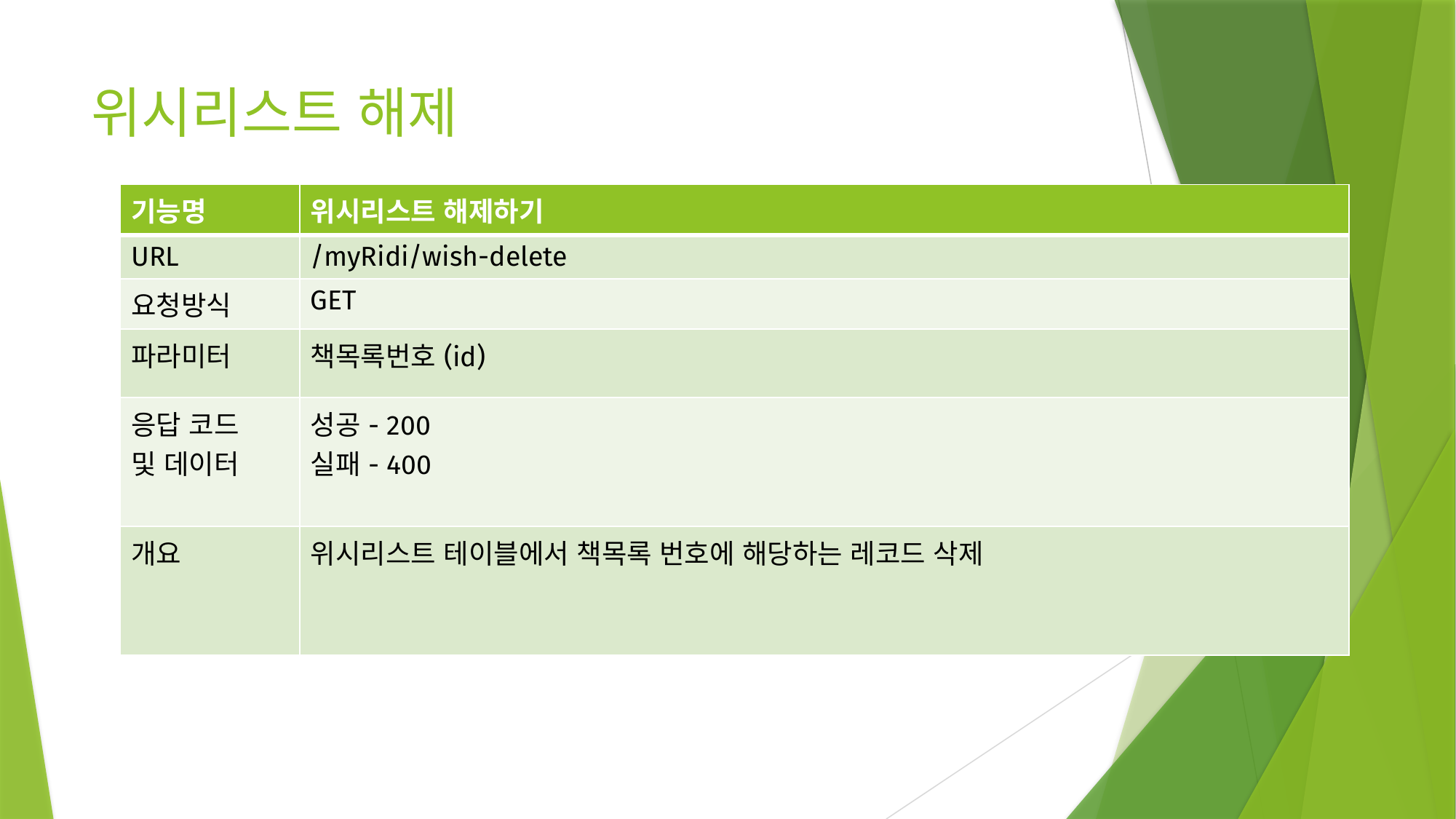

위시리스트 해제
| 기능명 | 위시리스트 해제하기 |
| --- | --- |
| URL | /myRidi/wish-delete |
| 요청방식 | GET |
| 파라미터 | 책목록번호(id) |
| 응답 코드 및 데이터 | 성공- 200 실패- 400 |
| 개요 | 위시리스트 테이블에서 책목록 번호에 해당하는 레코드 삭제 |